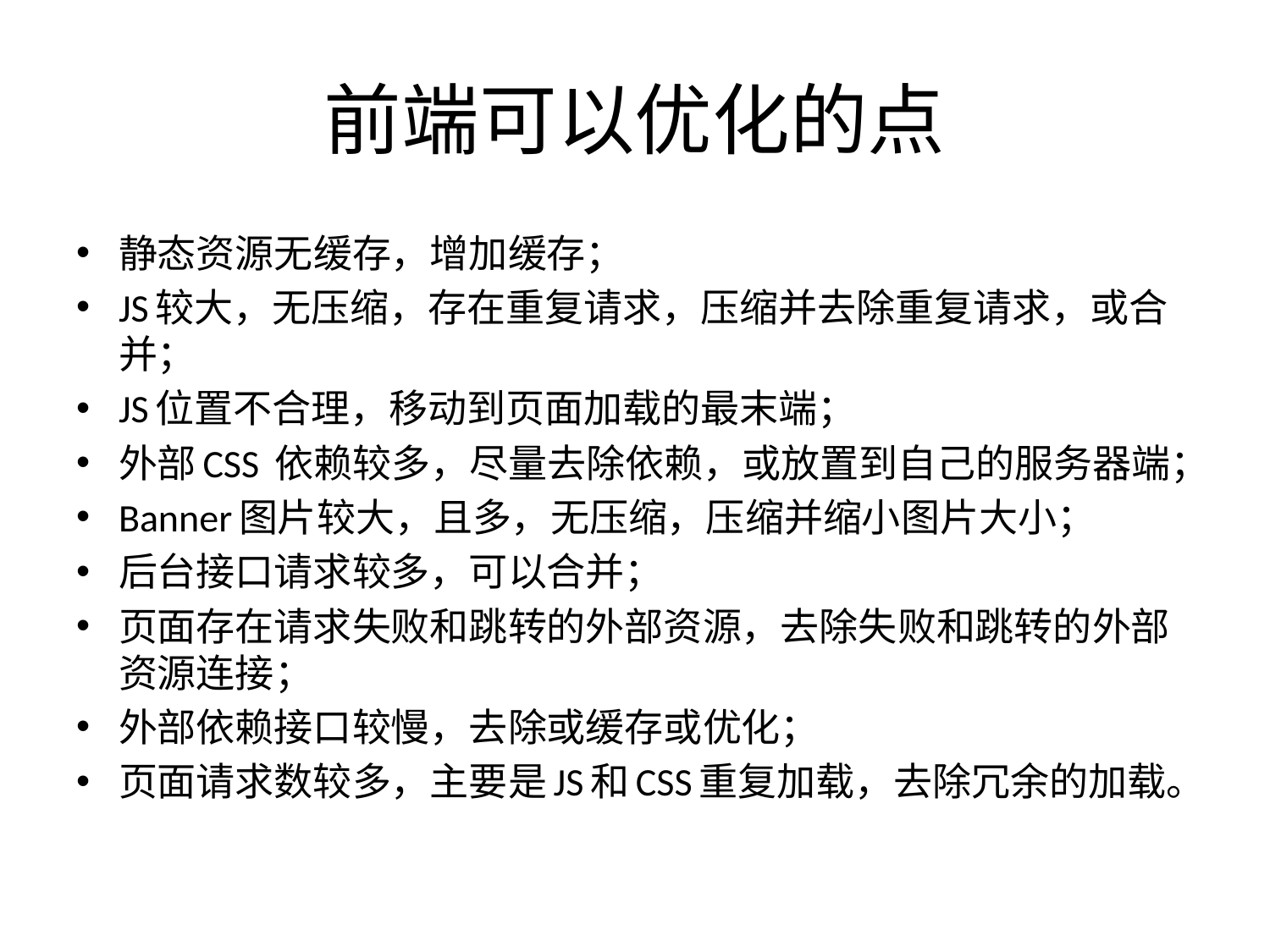

# 前端可以优化的点
静态资源无缓存，增加缓存；
JS较大，无压缩，存在重复请求，压缩并去除重复请求，或合并；
JS位置不合理，移动到页面加载的最末端；
外部CSS 依赖较多，尽量去除依赖，或放置到自己的服务器端；
Banner图片较大，且多，无压缩，压缩并缩小图片大小；
后台接口请求较多，可以合并；
页面存在请求失败和跳转的外部资源，去除失败和跳转的外部资源连接；
外部依赖接口较慢，去除或缓存或优化；
页面请求数较多，主要是JS和CSS重复加载，去除冗余的加载。